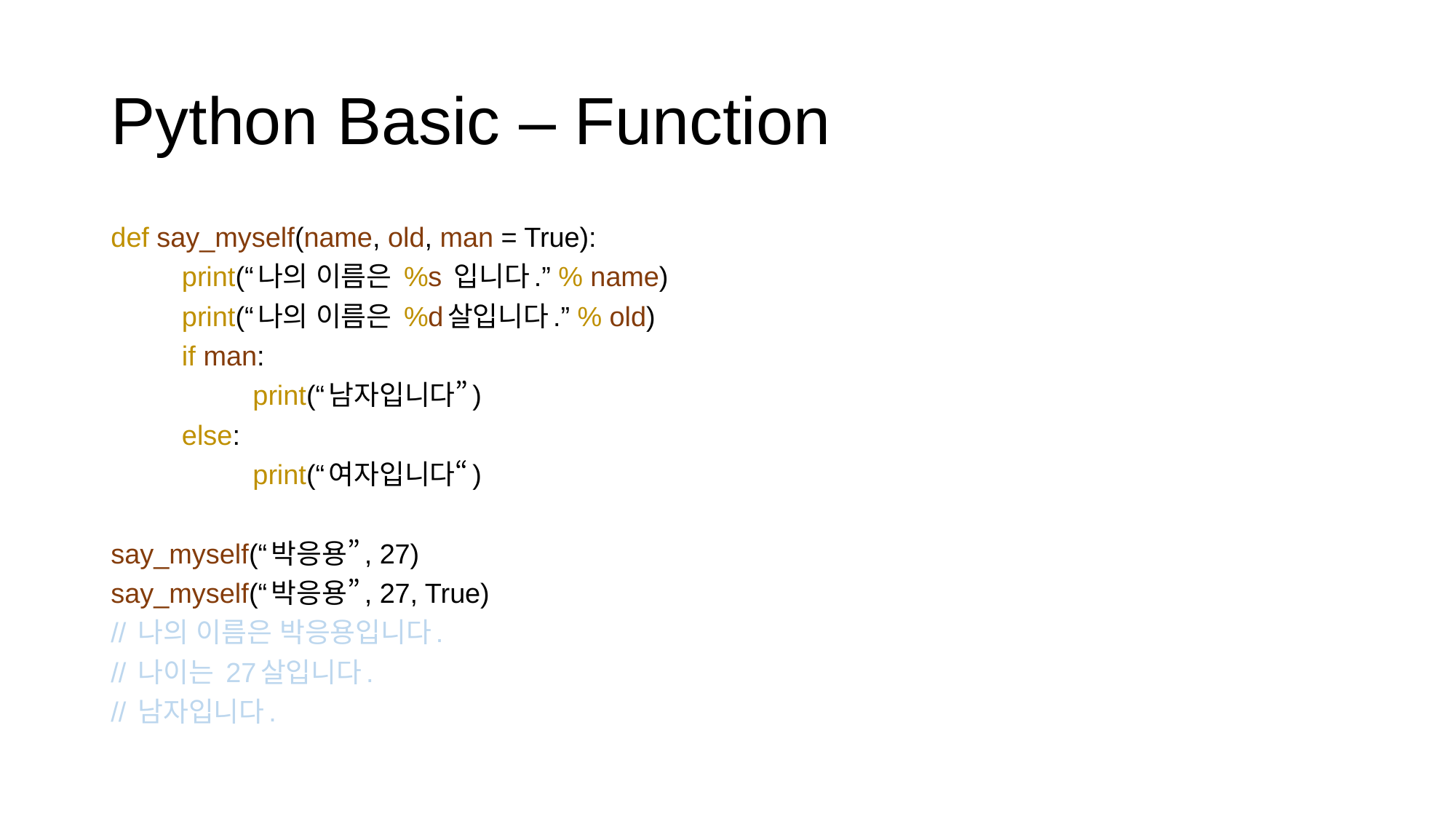

# Python Basic – Function
def say_myself(name, old, man = True):
	print(“나의 이름은 %s 입니다.” % name)
	print(“나의 이름은 %d살입니다.” % old)
	if man:
		print(“남자입니다”)
	else:
		print(“여자입니다“)

say_myself(“박응용”, 27)
say_myself(“박응용”, 27, True)
// 나의 이름은 박응용입니다.
// 나이는 27살입니다.
// 남자입니다.